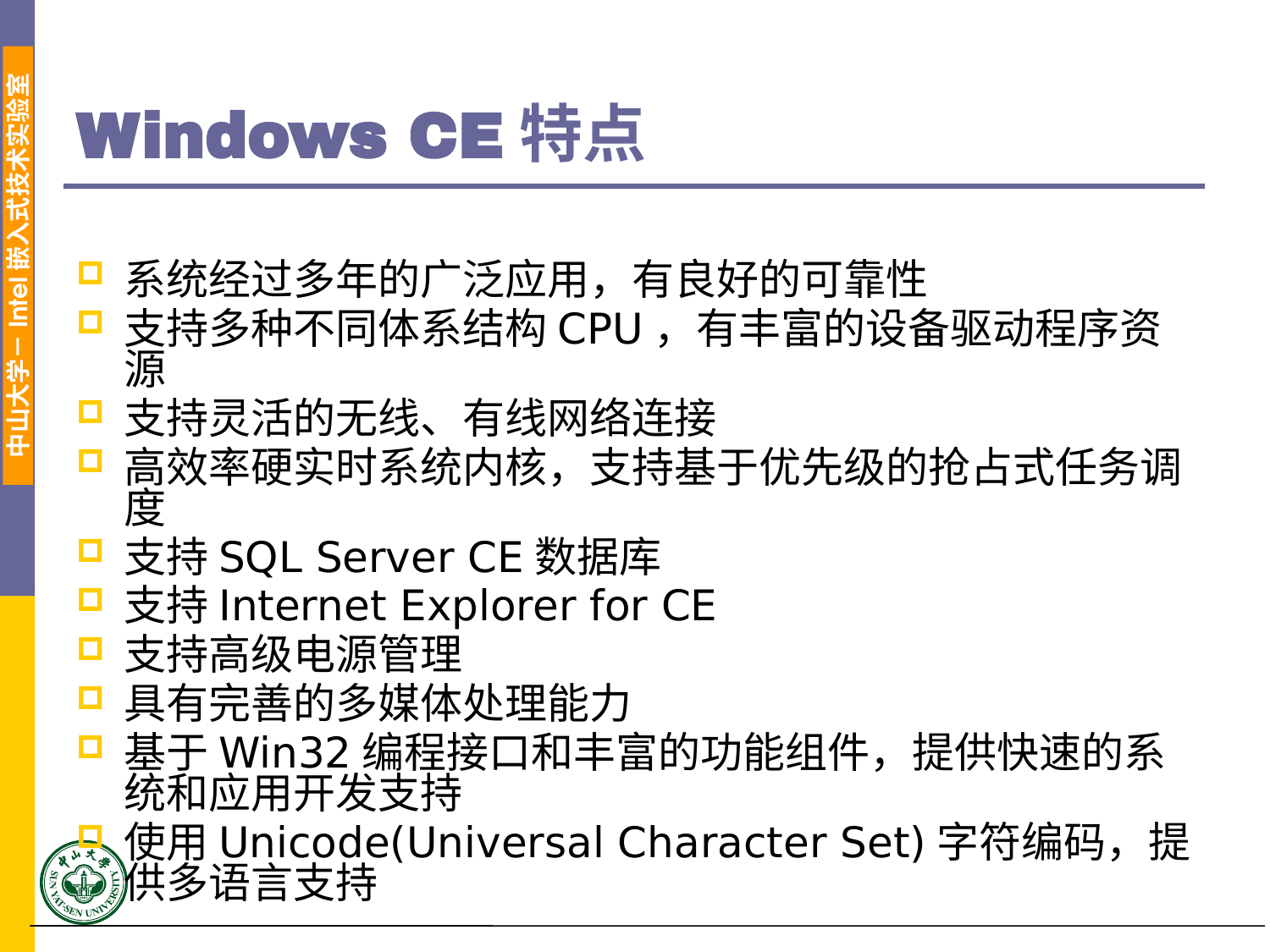

# Windows CE特点
系统经过多年的广泛应用，有良好的可靠性
支持多种不同体系结构CPU，有丰富的设备驱动程序资源
支持灵活的无线、有线网络连接
高效率硬实时系统内核，支持基于优先级的抢占式任务调度
支持SQL Server CE数据库
支持Internet Explorer for CE
支持高级电源管理
具有完善的多媒体处理能力
基于Win32编程接口和丰富的功能组件，提供快速的系统和应用开发支持
使用Unicode(Universal Character Set)字符编码，提供多语言支持